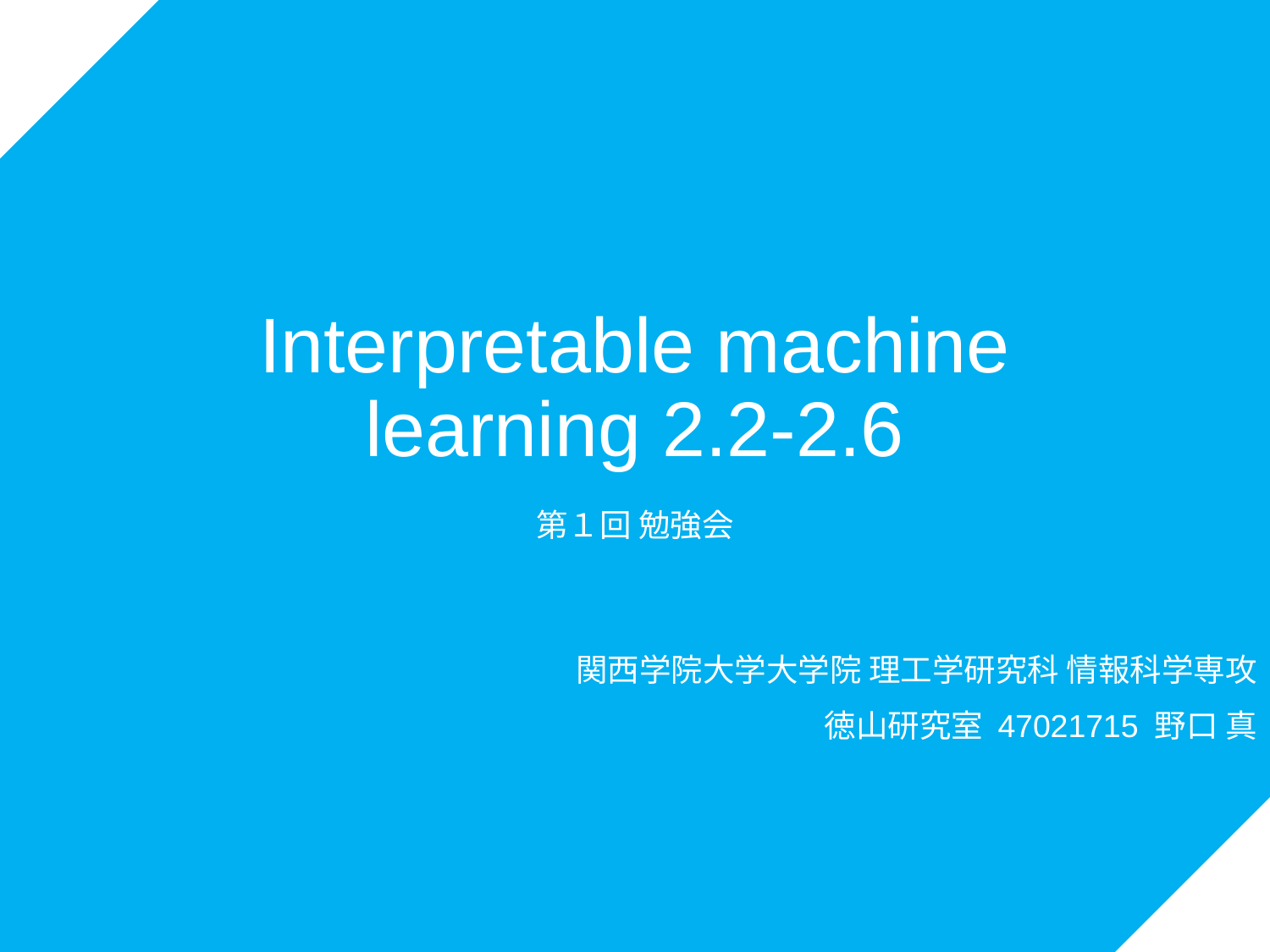

# Interpretable machine learning 2.2-2.6
第１回 勉強会
関西学院大学大学院 理工学研究科 情報科学専攻
徳山研究室 47021715 野口 真